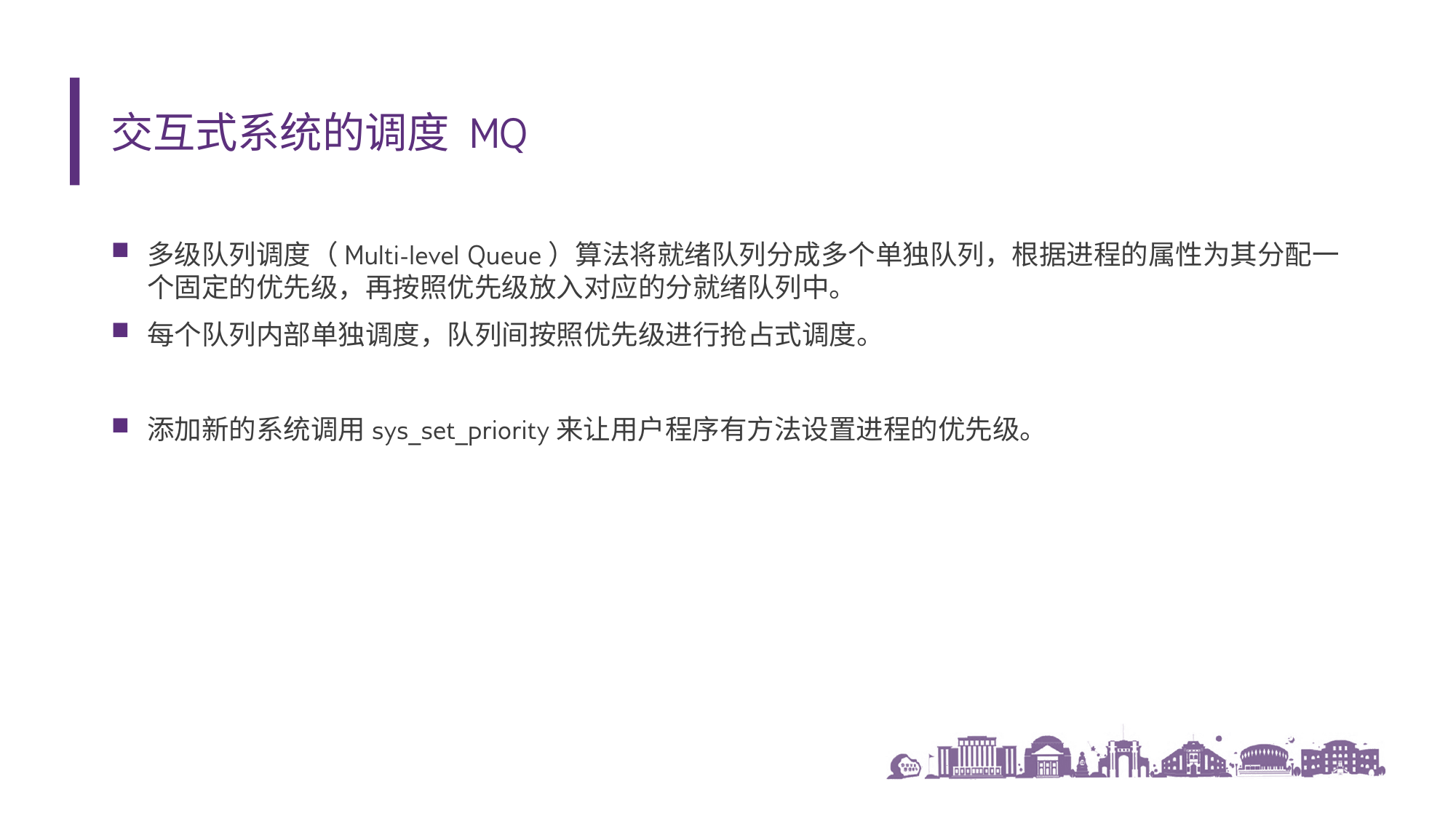

# 交互式系统的调度 MQ
多级队列调度（Multi-level Queue）算法将就绪队列分成多个单独队列，根据进程的属性为其分配一个固定的优先级，再按照优先级放入对应的分就绪队列中。
每个队列内部单独调度，队列间按照优先级进行抢占式调度。

添加新的系统调用sys_set_priority来让用户程序有方法设置进程的优先级。